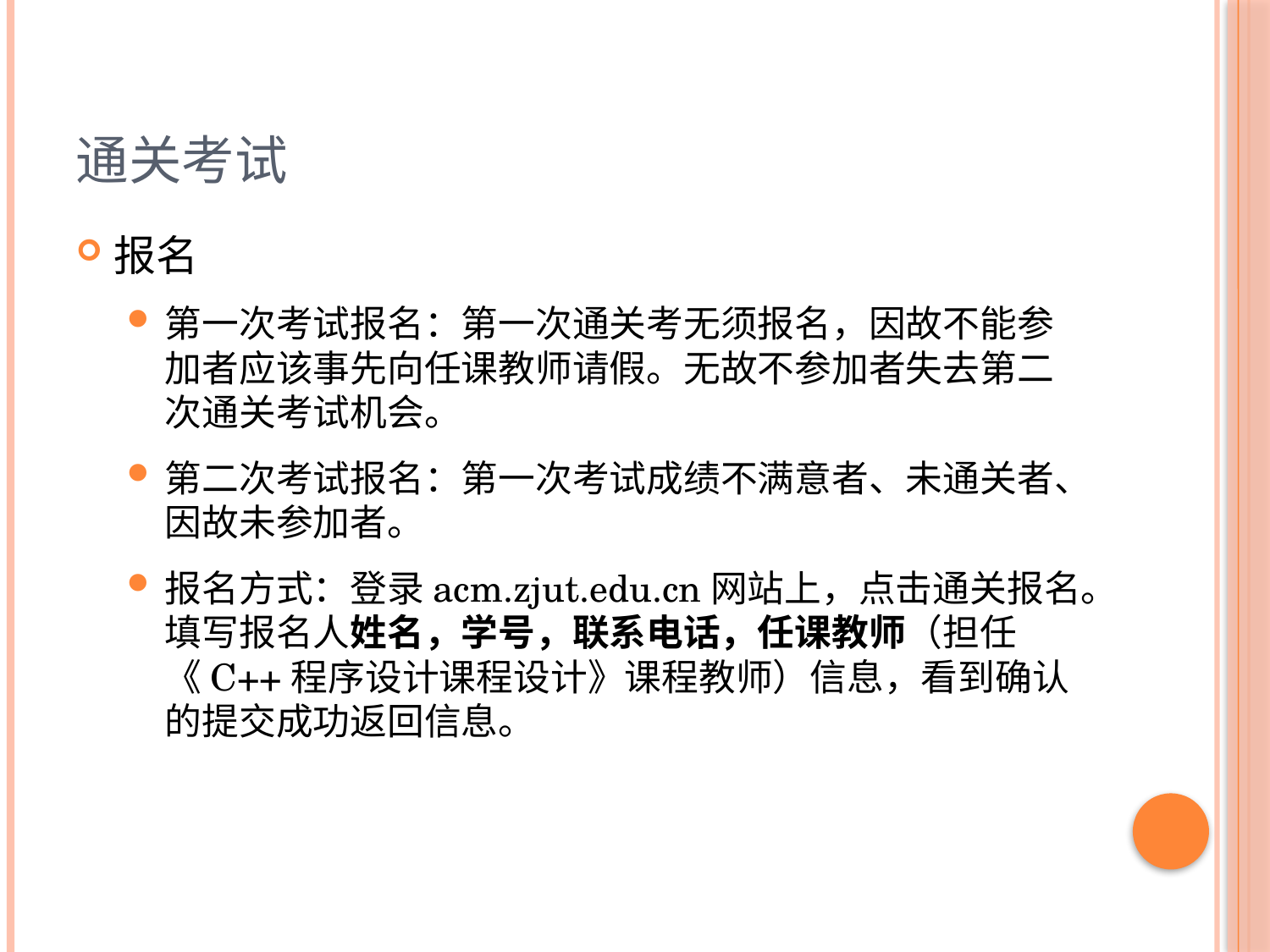

# 通关考试
报名
第一次考试报名：第一次通关考无须报名，因故不能参加者应该事先向任课教师请假。无故不参加者失去第二次通关考试机会。
第二次考试报名：第一次考试成绩不满意者、未通关者、因故未参加者。
报名方式：登录acm.zjut.edu.cn网站上，点击通关报名。填写报名人姓名，学号，联系电话，任课教师（担任《C++程序设计课程设计》课程教师）信息，看到确认的提交成功返回信息。